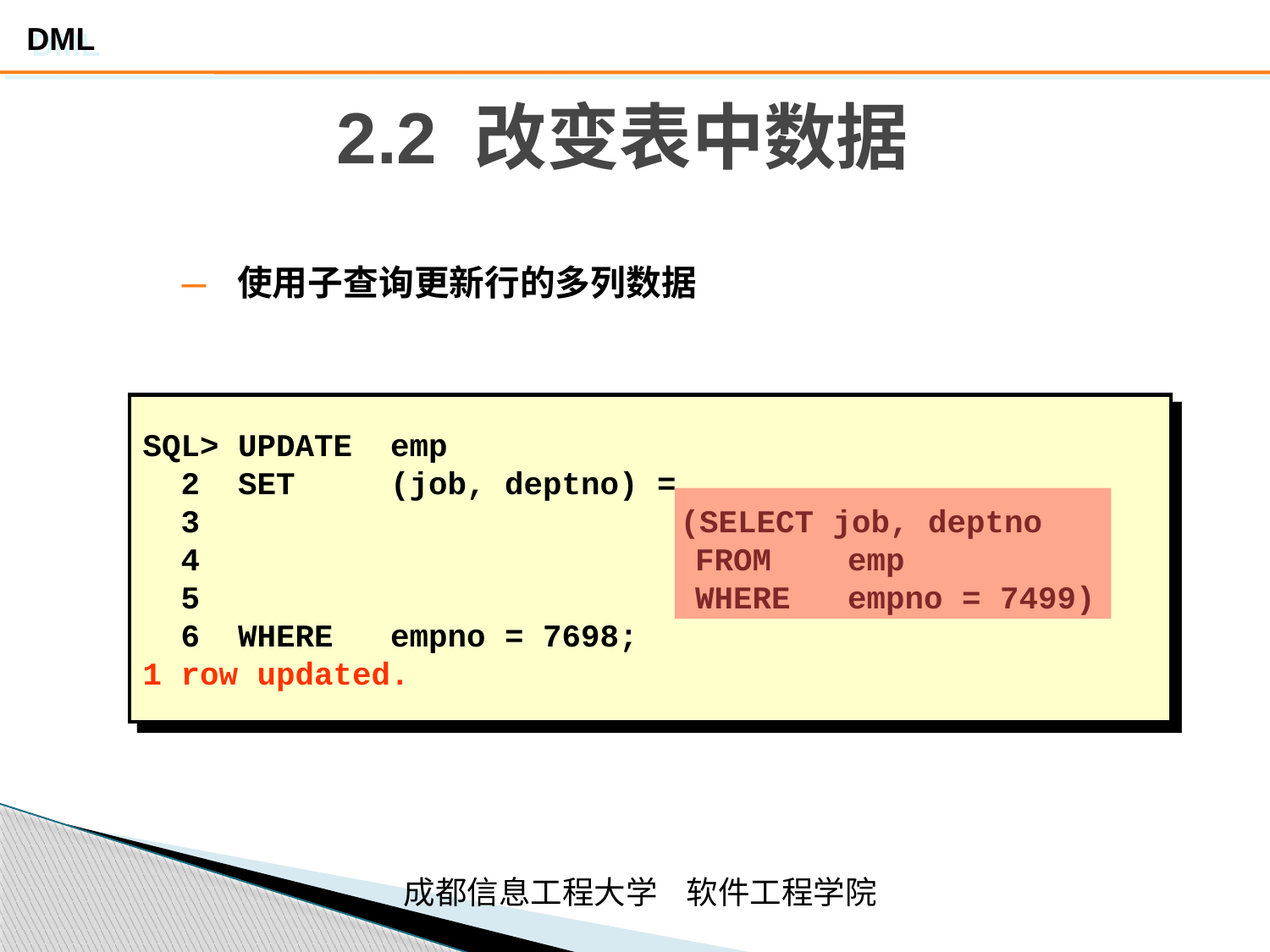

# 2.2 改变表中数据
使用子查询更新行的多列数据
SQL> UPDATE  emp
  2  SET     (job, deptno) =
  3	 		    (SELECT job, deptno
  4                          FROM    emp
  5                          WHERE   empno = 7499)
  6  WHERE   empno = 7698;
1 row updated.